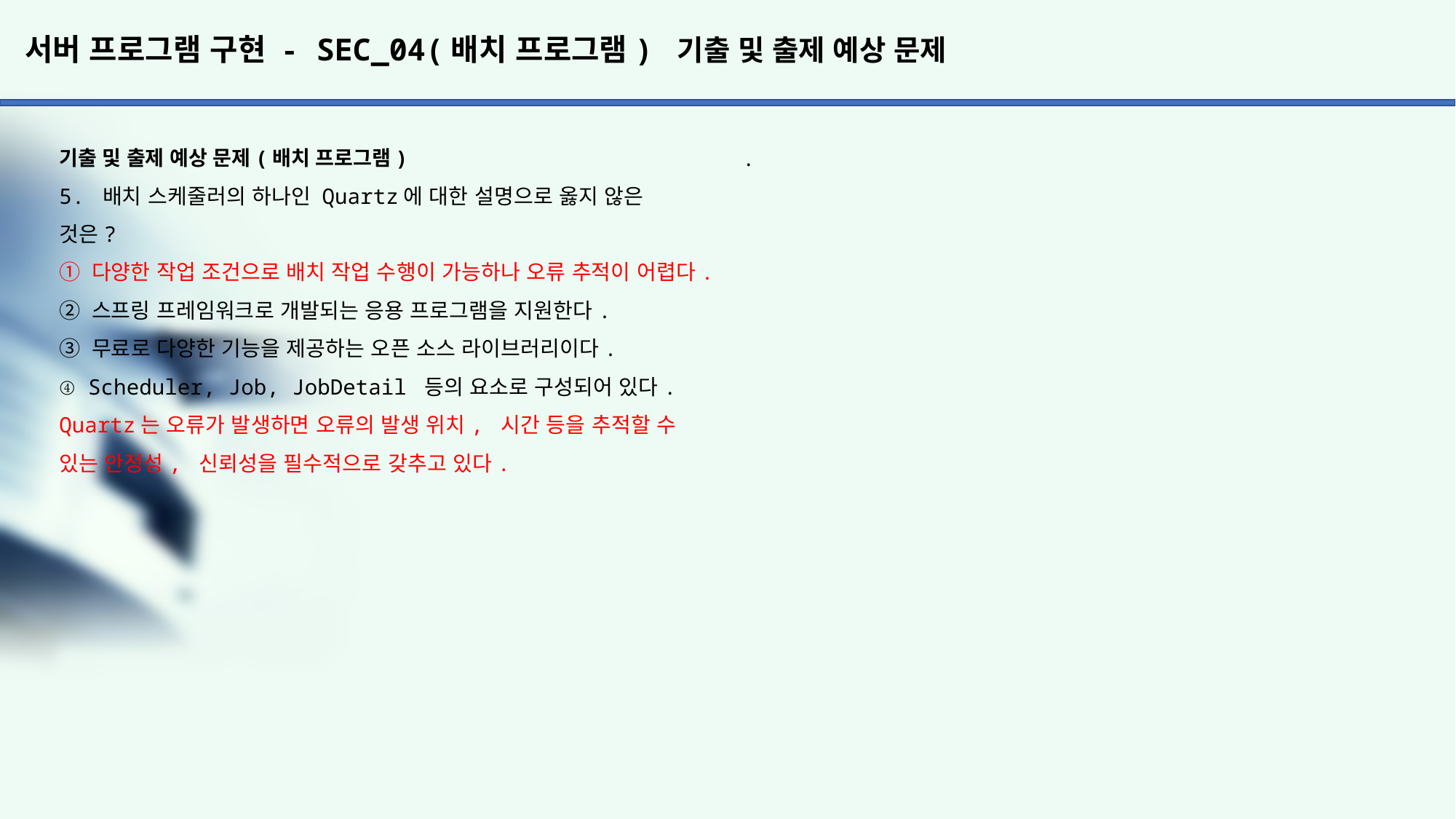

# 서버 프로그램 구현 - SEC_04(배치 프로그램) 기출 및 출제 예상 문제
.
기출 및 출제 예상 문제(배치 프로그램)
5. 배치 스케줄러의 하나인 Quartz에 대한 설명으로 옳지 않은
것은?
① 다양한 작업 조건으로 배치 작업 수행이 가능하나 오류 추적이 어렵다.
② 스프링 프레임워크로 개발되는 응용 프로그램을 지원한다.
③ 무료로 다양한 기능을 제공하는 오픈 소스 라이브러리이다.
④ Scheduler, Job, JobDetail 등의 요소로 구성되어 있다.
Quartz는 오류가 발생하면 오류의 발생 위치, 시간 등을 추적할 수 있는 안정성, 신뢰성을 필수적으로 갖추고 있다.